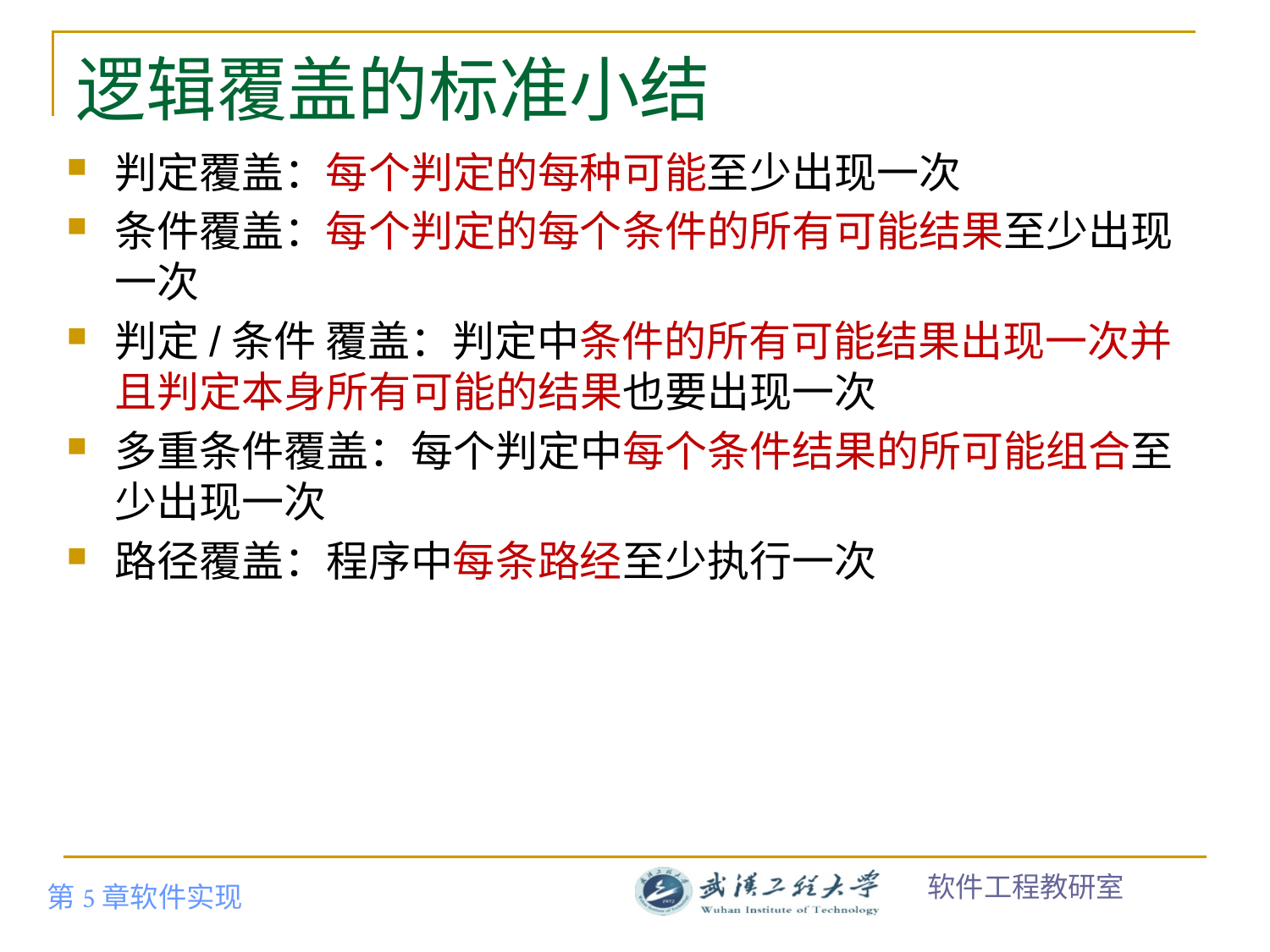

# 逻辑覆盖的标准小结
判定覆盖：每个判定的每种可能至少出现一次
条件覆盖：每个判定的每个条件的所有可能结果至少出现一次
判定/条件 覆盖：判定中条件的所有可能结果出现一次并且判定本身所有可能的结果也要出现一次
多重条件覆盖：每个判定中每个条件结果的所可能组合至少出现一次
路径覆盖：程序中每条路经至少执行一次